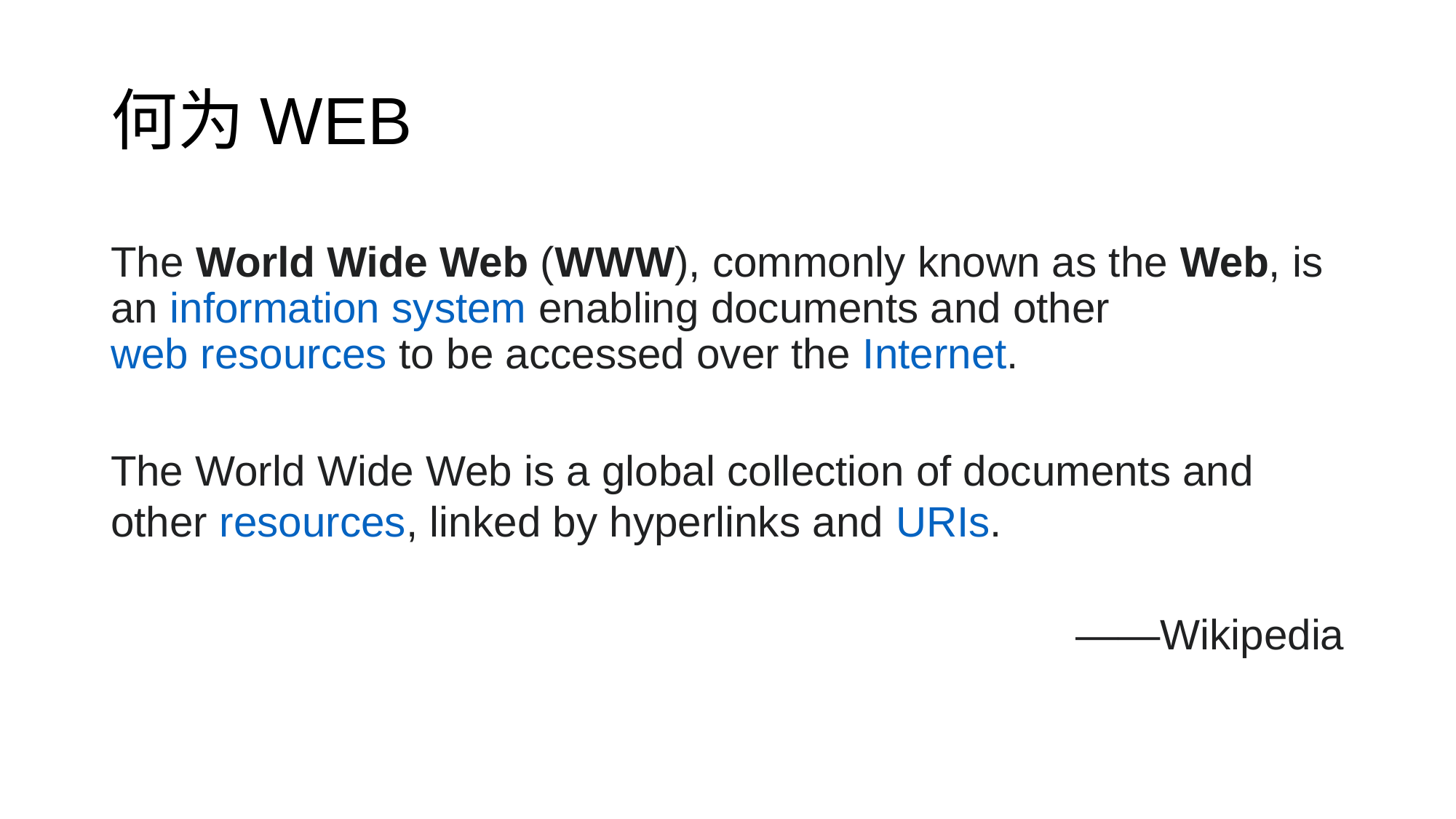

# 何为WEB
The World Wide Web (WWW), commonly known as the Web, is an information system enabling documents and other web resources to be accessed over the Internet.
The World Wide Web is a global collection of documents and other resources, linked by hyperlinks and URIs.
——Wikipedia